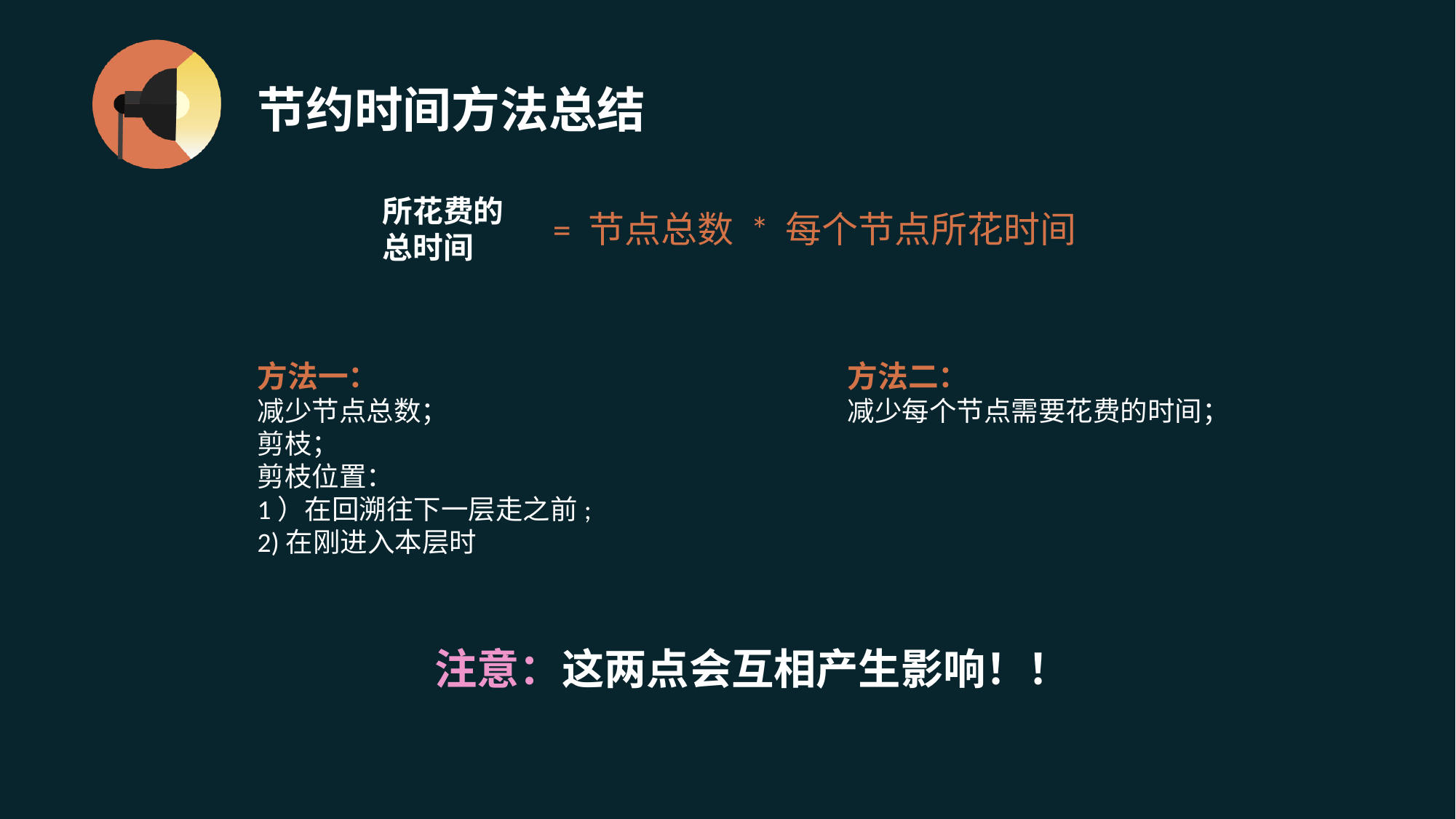

# 节约时间方法总结
所花费的总时间
= 节点总数 * 每个节点所花时间
方法一：
减少节点总数；
剪枝；
剪枝位置：
1）在回溯往下一层走之前;
2)在刚进入本层时

方法二：
减少每个节点需要花费的时间；
注意：这两点会互相产生影响！！